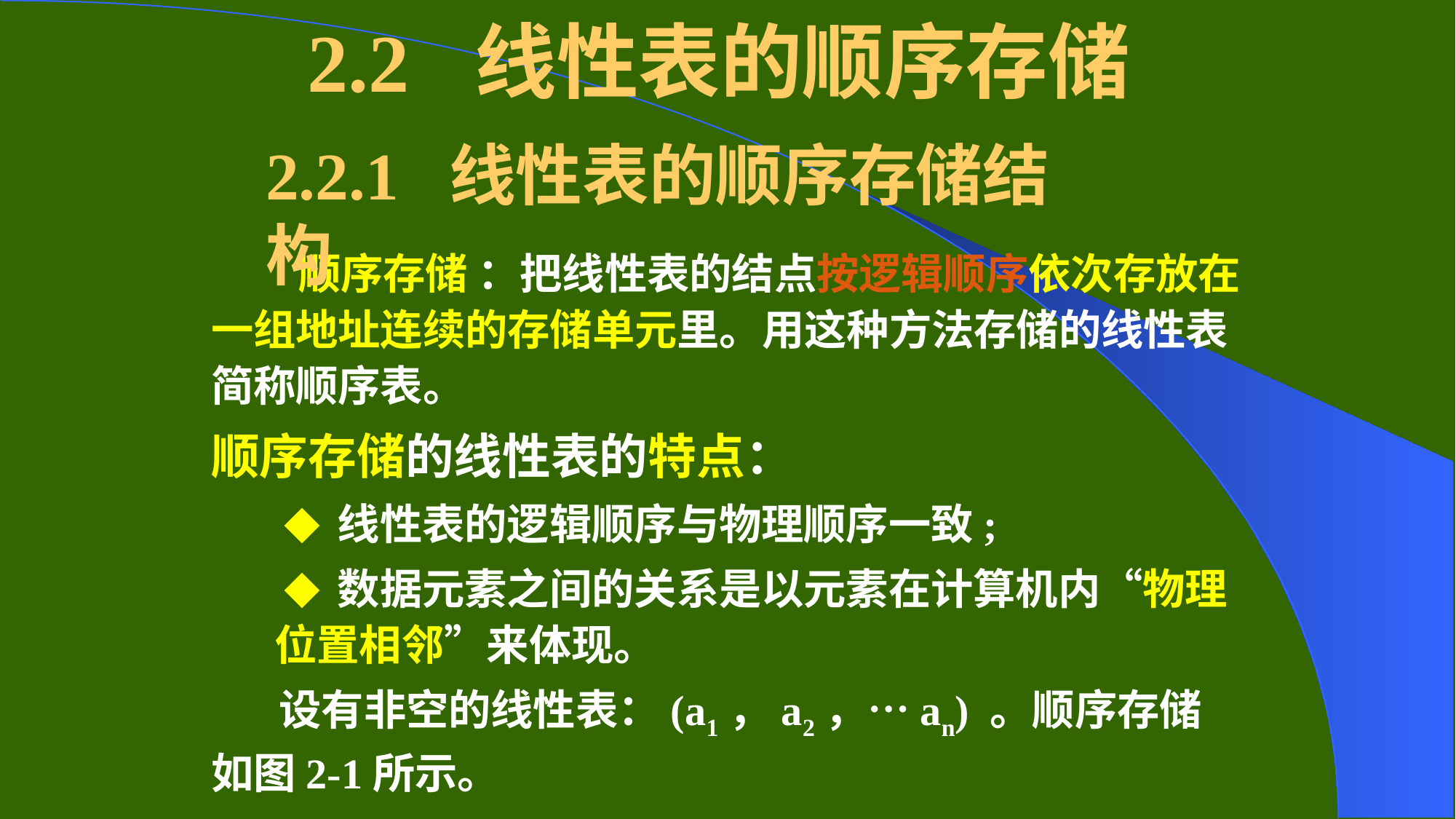

# 2.2  线性表的顺序存储
2.2.1  线性表的顺序存储结构
        顺序存储 ：把线性表的结点按逻辑顺序依次存放在一组地址连续的存储单元里。用这种方法存储的线性表简称顺序表。
顺序存储的线性表的特点：
 ◆ 线性表的逻辑顺序与物理顺序一致;
 ◆ 数据元素之间的关系是以元素在计算机内“物理位置相邻”来体现。
      设有非空的线性表：(a1，a2，…an) 。顺序存储如图2-1所示。